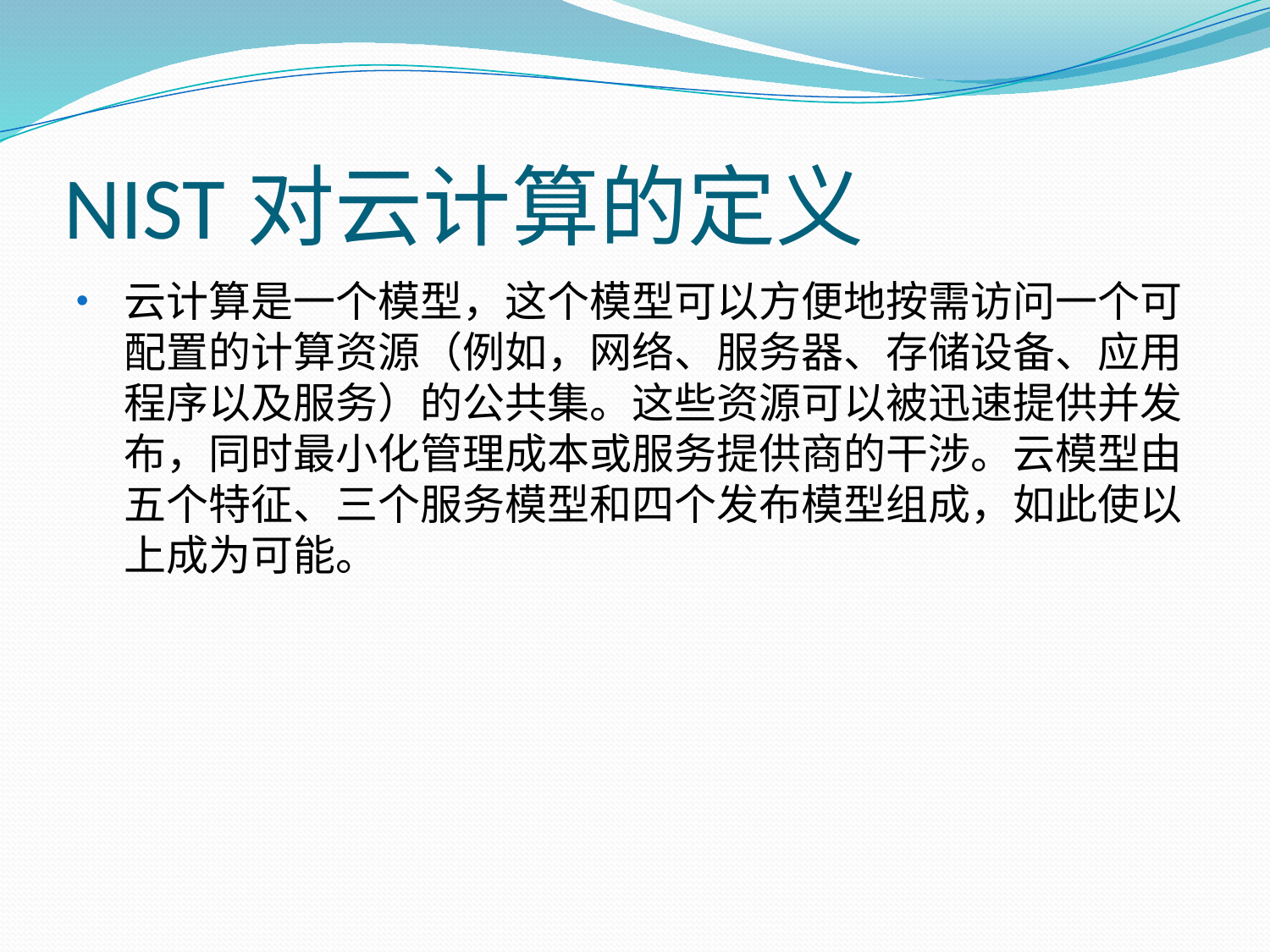

# NIST对云计算的定义
云计算是一个模型，这个模型可以方便地按需访问一个可配置的计算资源（例如，网络、服务器、存储设备、应用程序以及服务）的公共集。这些资源可以被迅速提供并发布，同时最小化管理成本或服务提供商的干涉。云模型由五个特征、三个服务模型和四个发布模型组成，如此使以上成为可能。